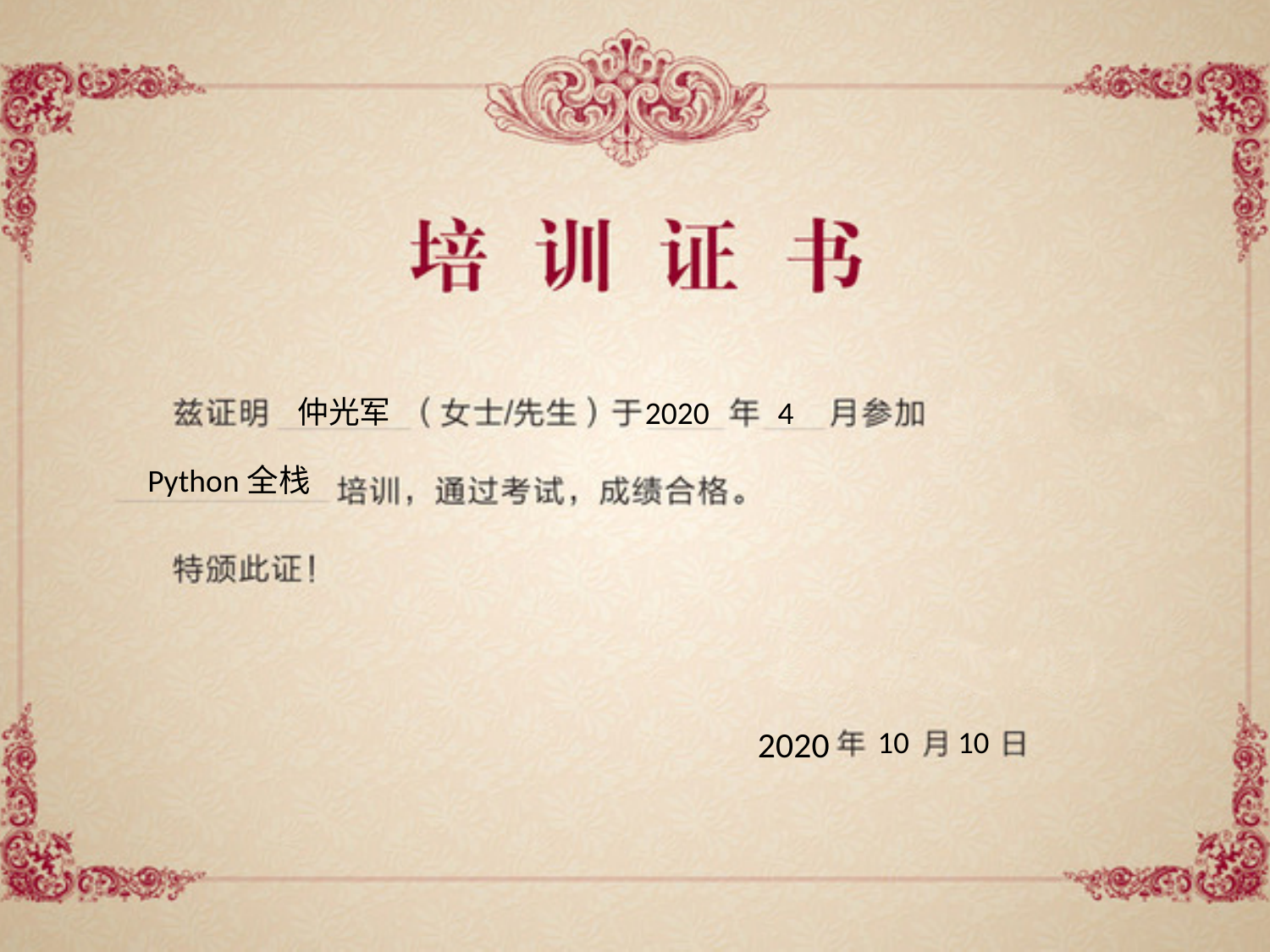

仲光军
2020
4
Python全栈
2020
10
10